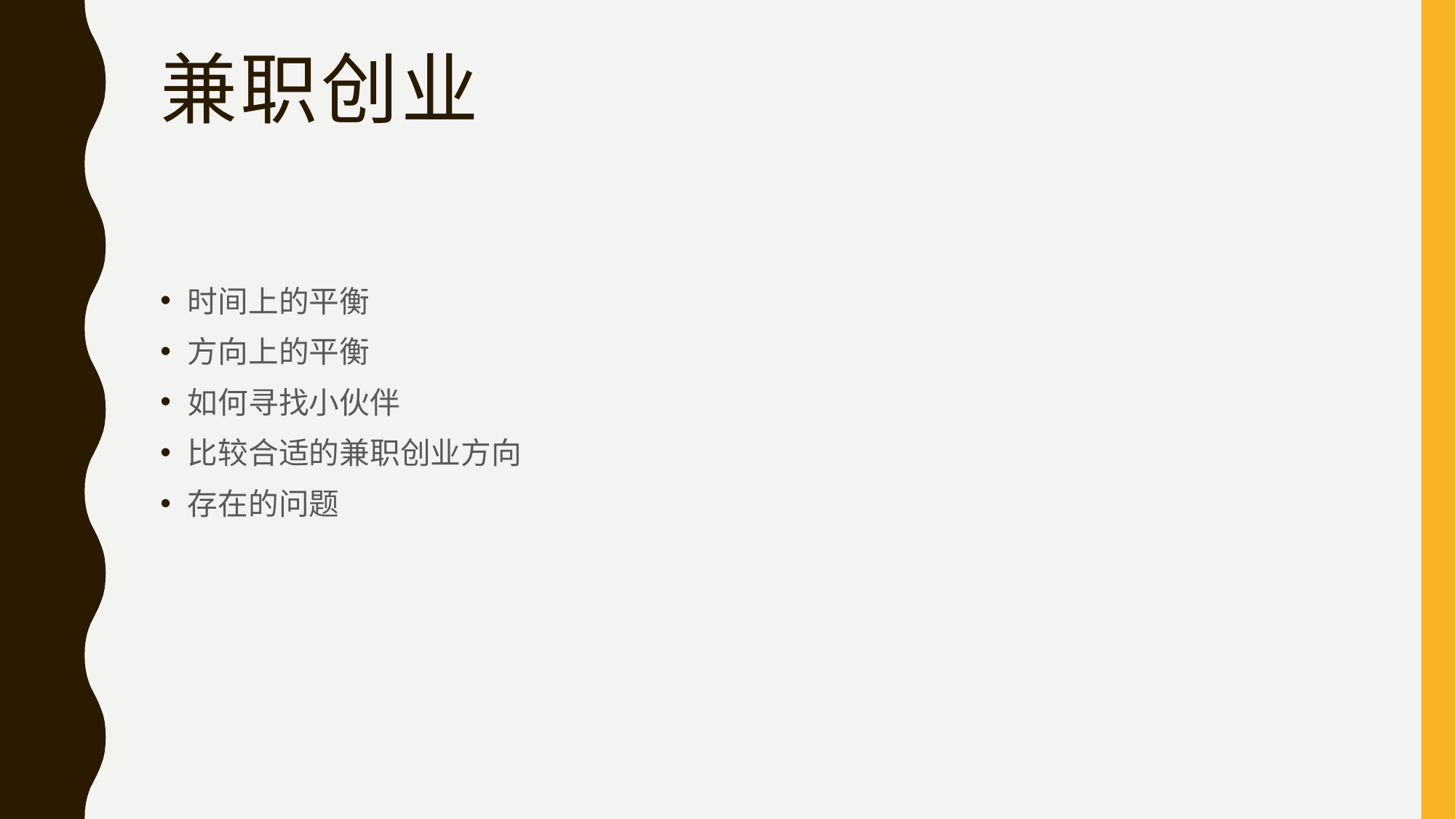

# 兼职创业
时间上的平衡
方向上的平衡
如何寻找小伙伴
比较合适的兼职创业方向
存在的问题